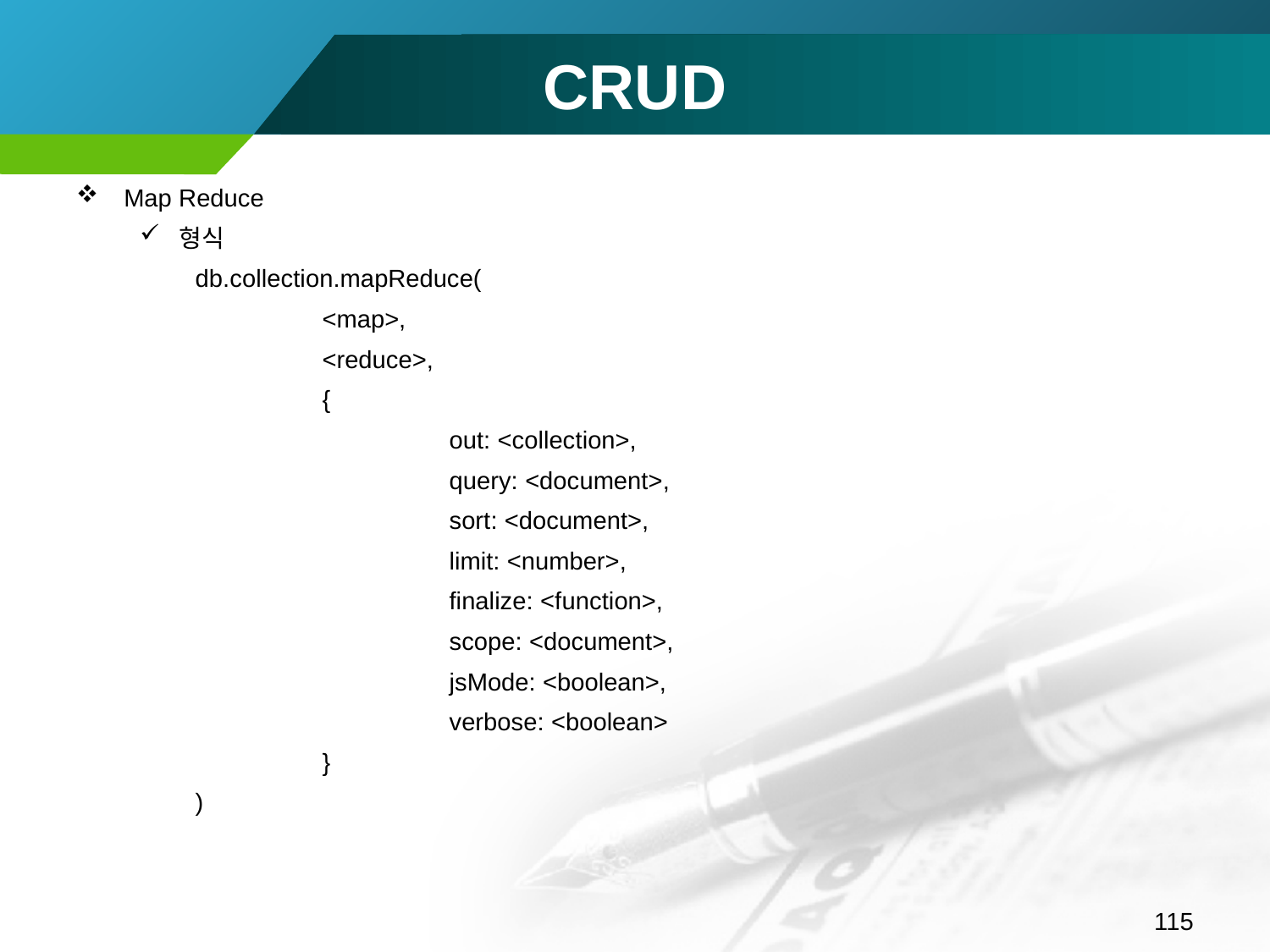

# CRUD
Map Reduce
형식
db.collection.mapReduce(
	<map>,
	<reduce>,
	{
		out: <collection>,
		query: <document>,
		sort: <document>,
		limit: <number>,
		finalize: <function>,
		scope: <document>,
		jsMode: <boolean>,
		verbose: <boolean>
	}
)
115